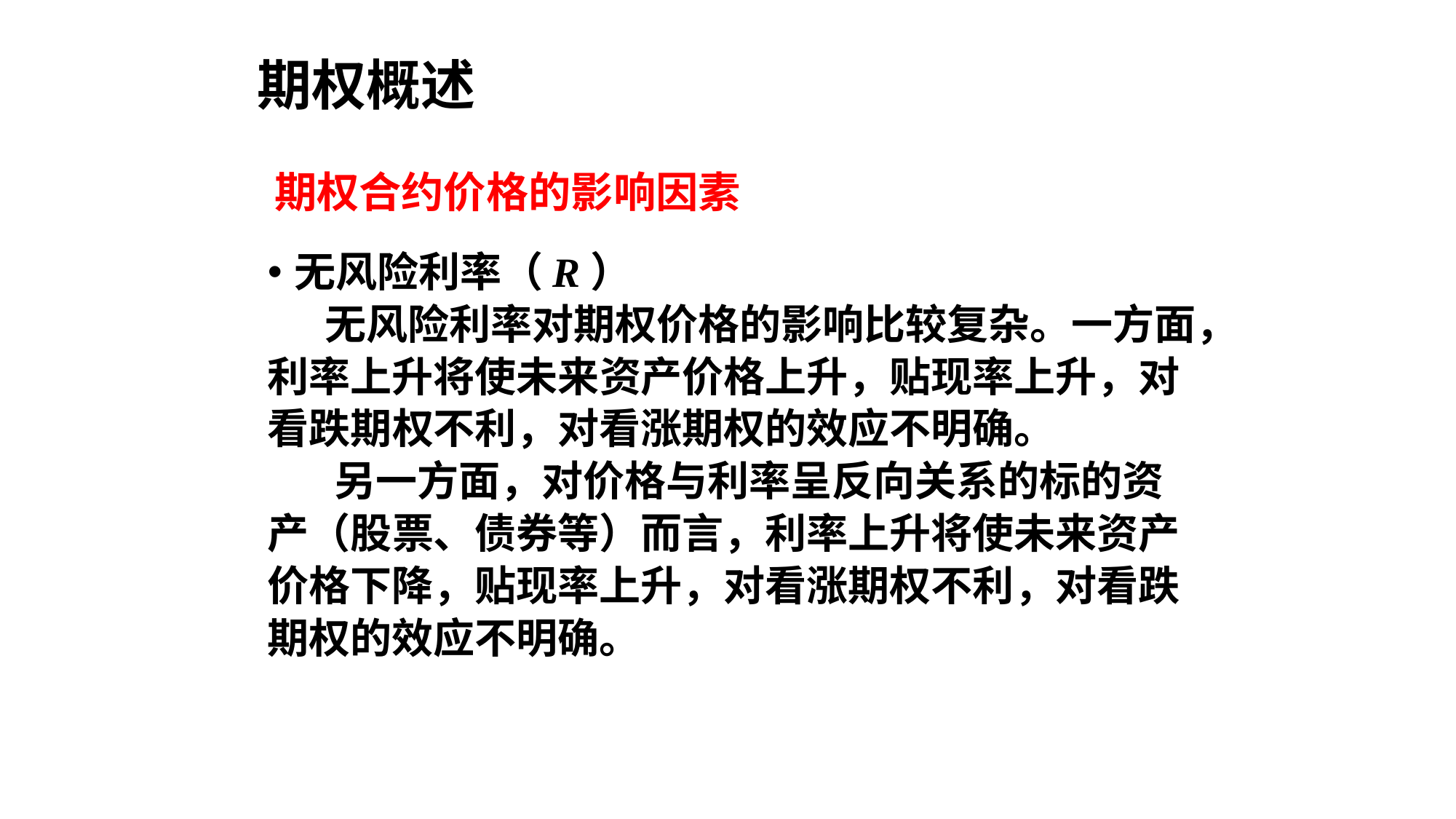

# 期权概述
期权合约价格的影响因素
无风险利率（R）
     无风险利率对期权价格的影响比较复杂。一方面，
利率上升将使未来资产价格上升，贴现率上升，对
看跌期权不利，对看涨期权的效应不明确。
      另一方面，对价格与利率呈反向关系的标的资
产（股票、债券等）而言，利率上升将使未来资产
价格下降，贴现率上升，对看涨期权不利，对看跌
期权的效应不明确。